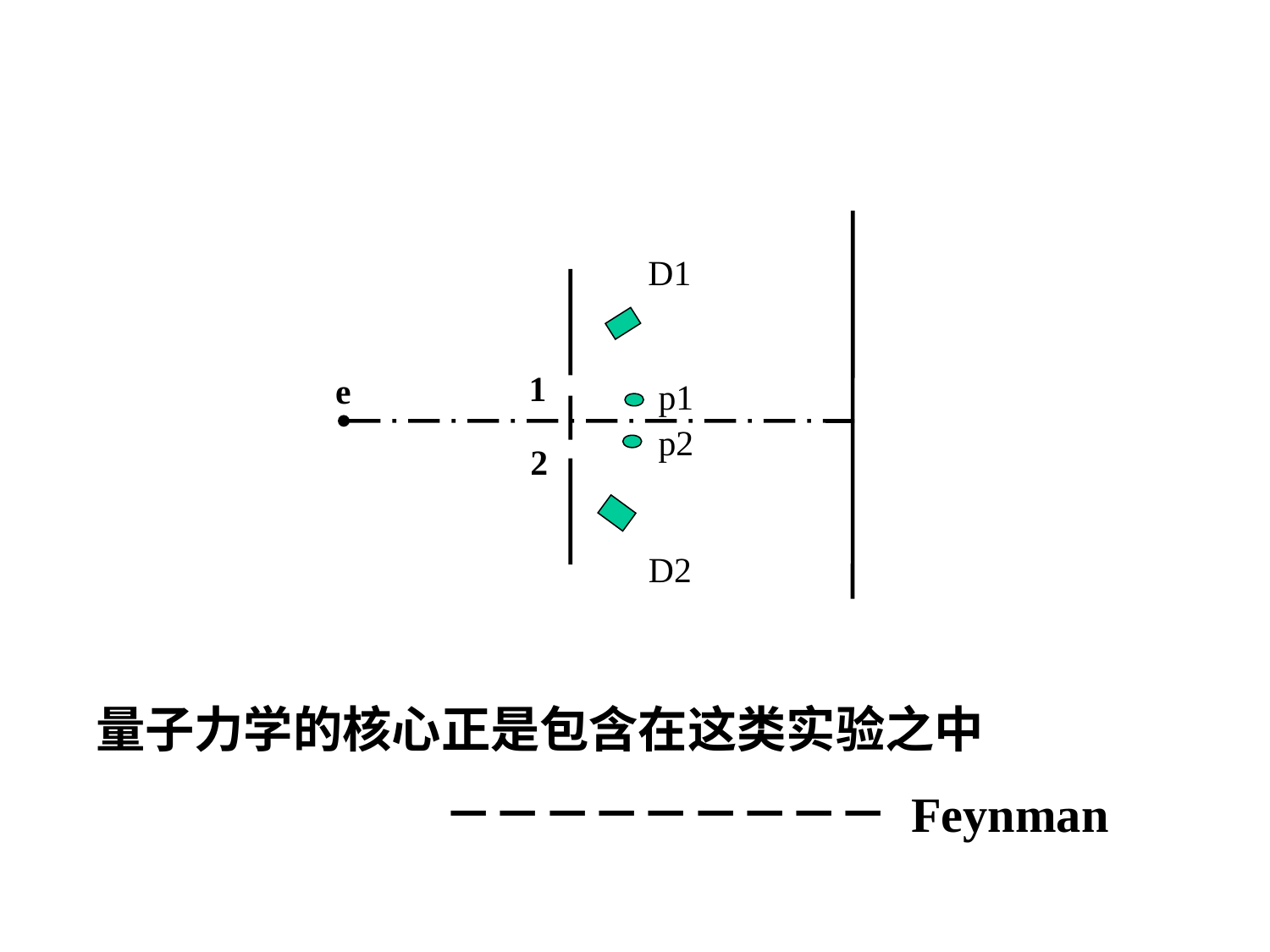

1
e
2
D1

p1

p2

D2
量子力学的核心正是包含在这类实验之中
                              －－－－－－－－－ Feynman